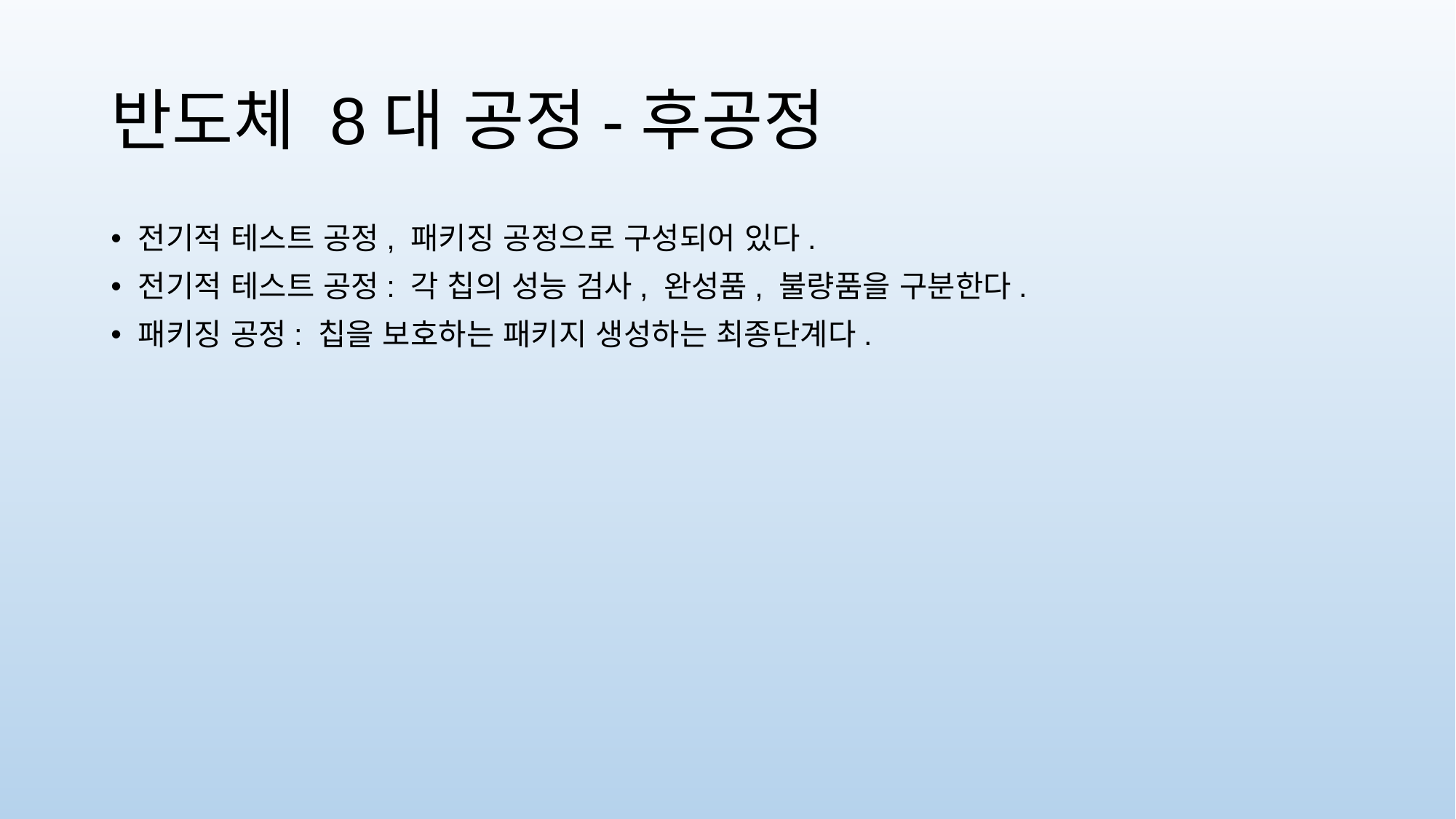

# 반도체 8대 공정-후공정
전기적 테스트 공정, 패키징 공정으로 구성되어 있다.
전기적 테스트 공정: 각 칩의 성능 검사, 완성품, 불량품을 구분한다.
패키징 공정: 칩을 보호하는 패키지 생성하는 최종단계다.